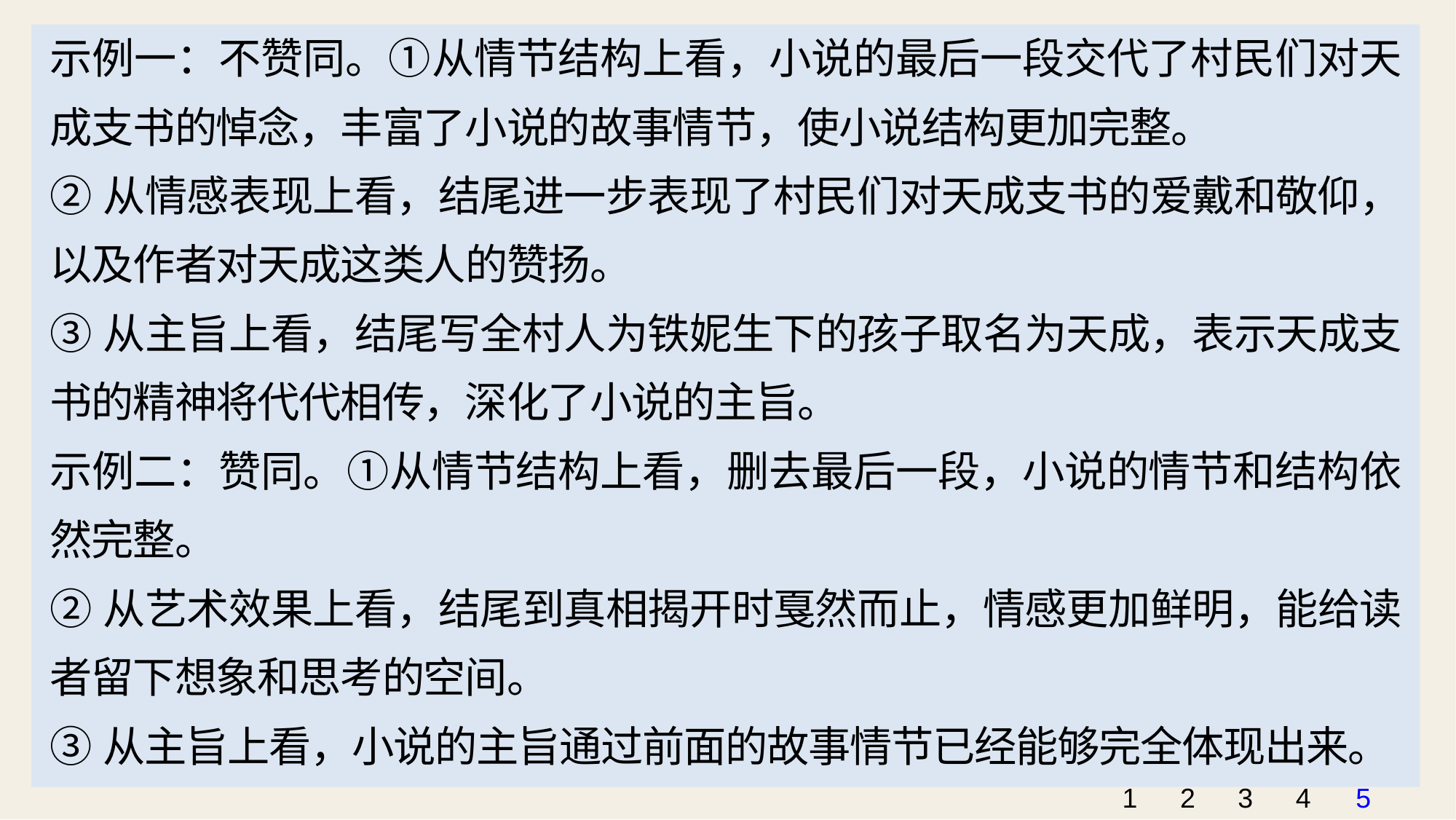

示例一：不赞同。①从情节结构上看，小说的最后一段交代了村民们对天成支书的悼念，丰富了小说的故事情节，使小说结构更加完整。
②从情感表现上看，结尾进一步表现了村民们对天成支书的爱戴和敬仰，以及作者对天成这类人的赞扬。
③从主旨上看，结尾写全村人为铁妮生下的孩子取名为天成，表示天成支书的精神将代代相传，深化了小说的主旨。
示例二：赞同。①从情节结构上看，删去最后一段，小说的情节和结构依然完整。
②从艺术效果上看，结尾到真相揭开时戛然而止，情感更加鲜明，能给读者留下想象和思考的空间。
③从主旨上看，小说的主旨通过前面的故事情节已经能够完全体现出来。

1
2
3
4
5